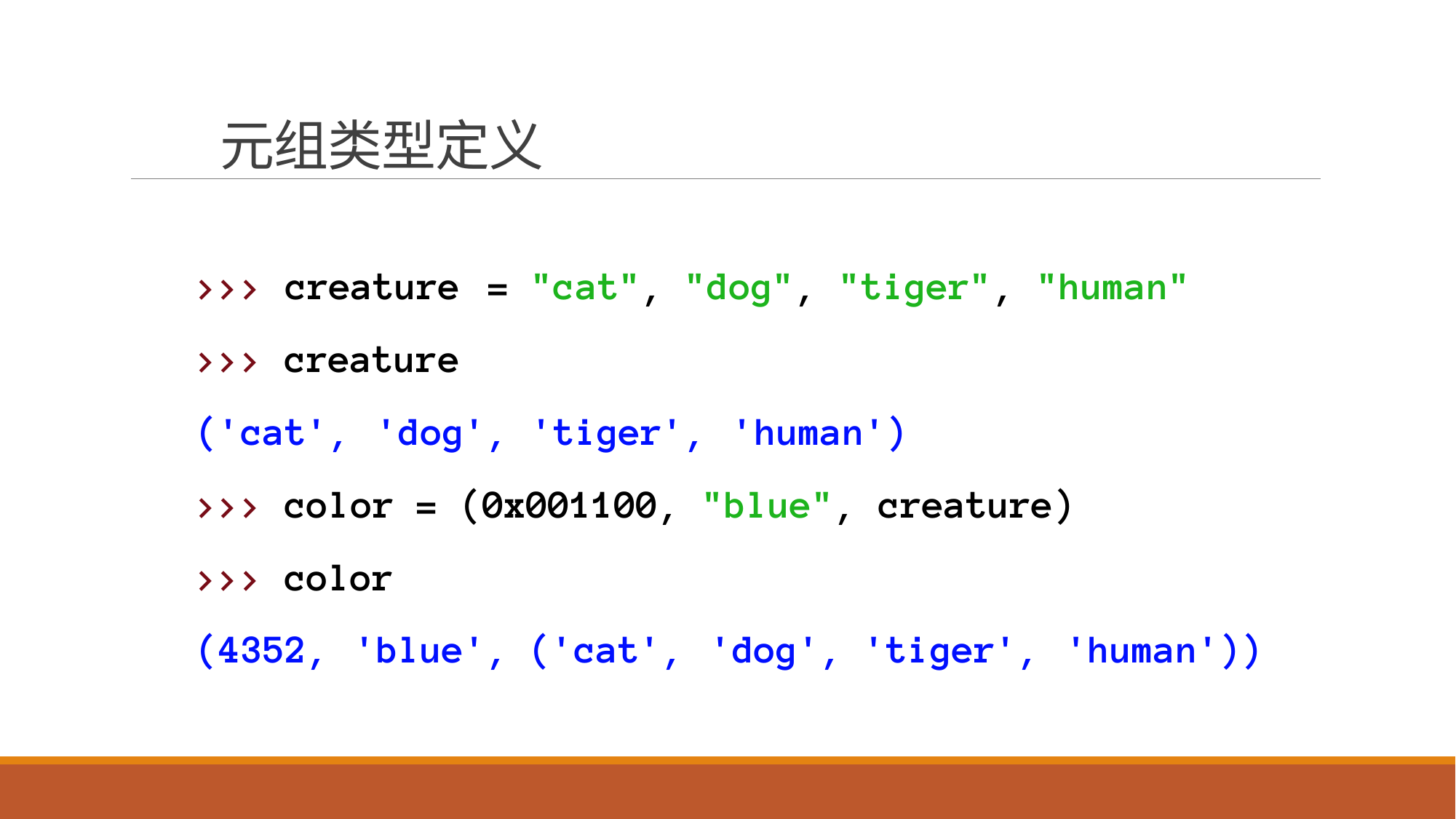

# 元组类型定义
>>> creature	= "cat", "dog", "tiger", "human"
>>> creature
('cat',	'dog', 'tiger',	'human')
>>> color = (0x001100, "blue", creature)
>>> color
(4352,	'blue', ('cat',	'dog', 'tiger',	'human'))